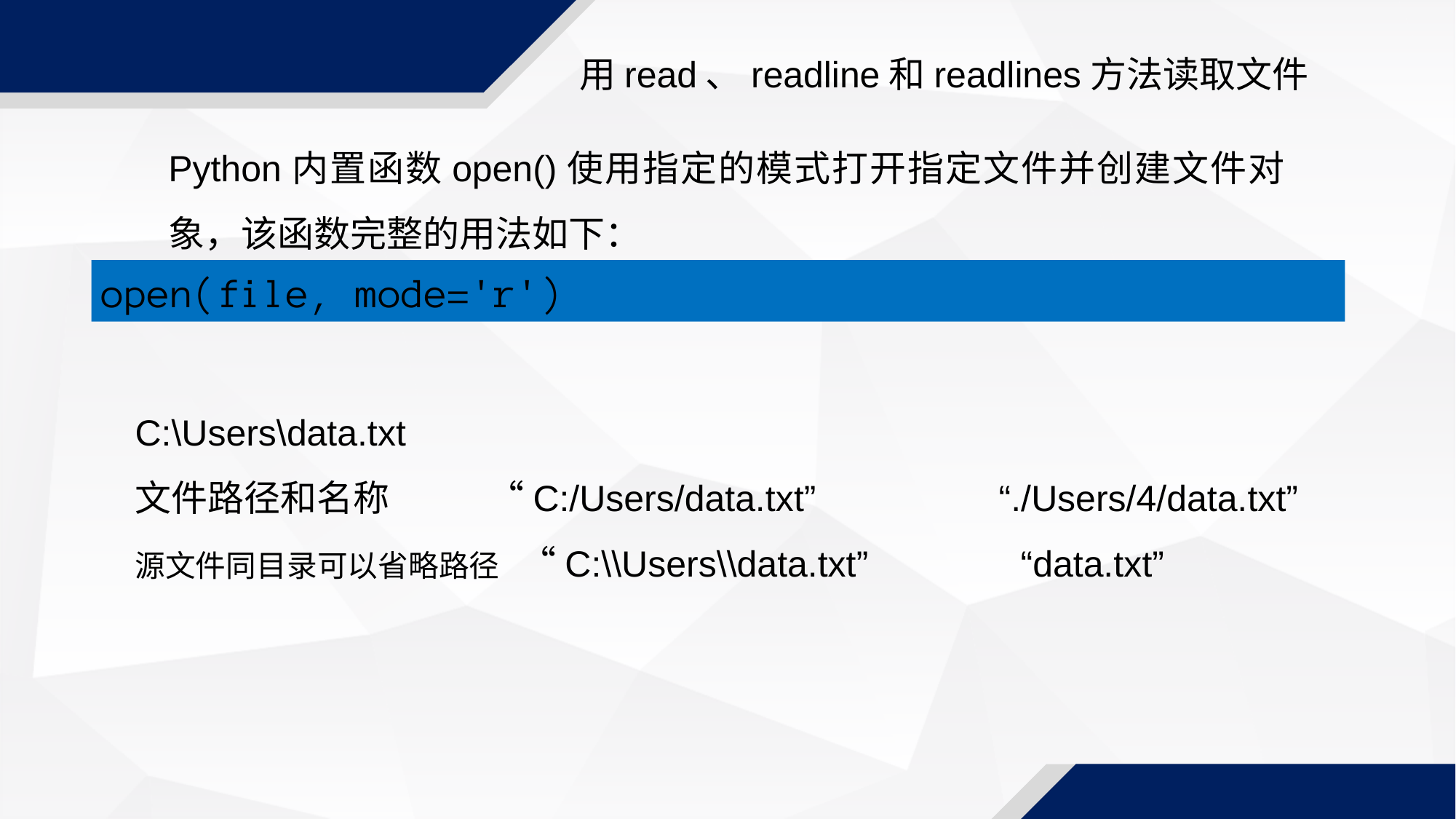

用read、readline和readlines方法读取文件
Python内置函数open()使用指定的模式打开指定文件并创建文件对象，该函数完整的用法如下：
open(file, mode='r')
C:\Users\data.txt
文件路径和名称            “C:/Users/data.txt”                  “./Users/4/data.txt”
源文件同目录可以省略路径   “C:\\Users\\data.txt”               “data.txt”